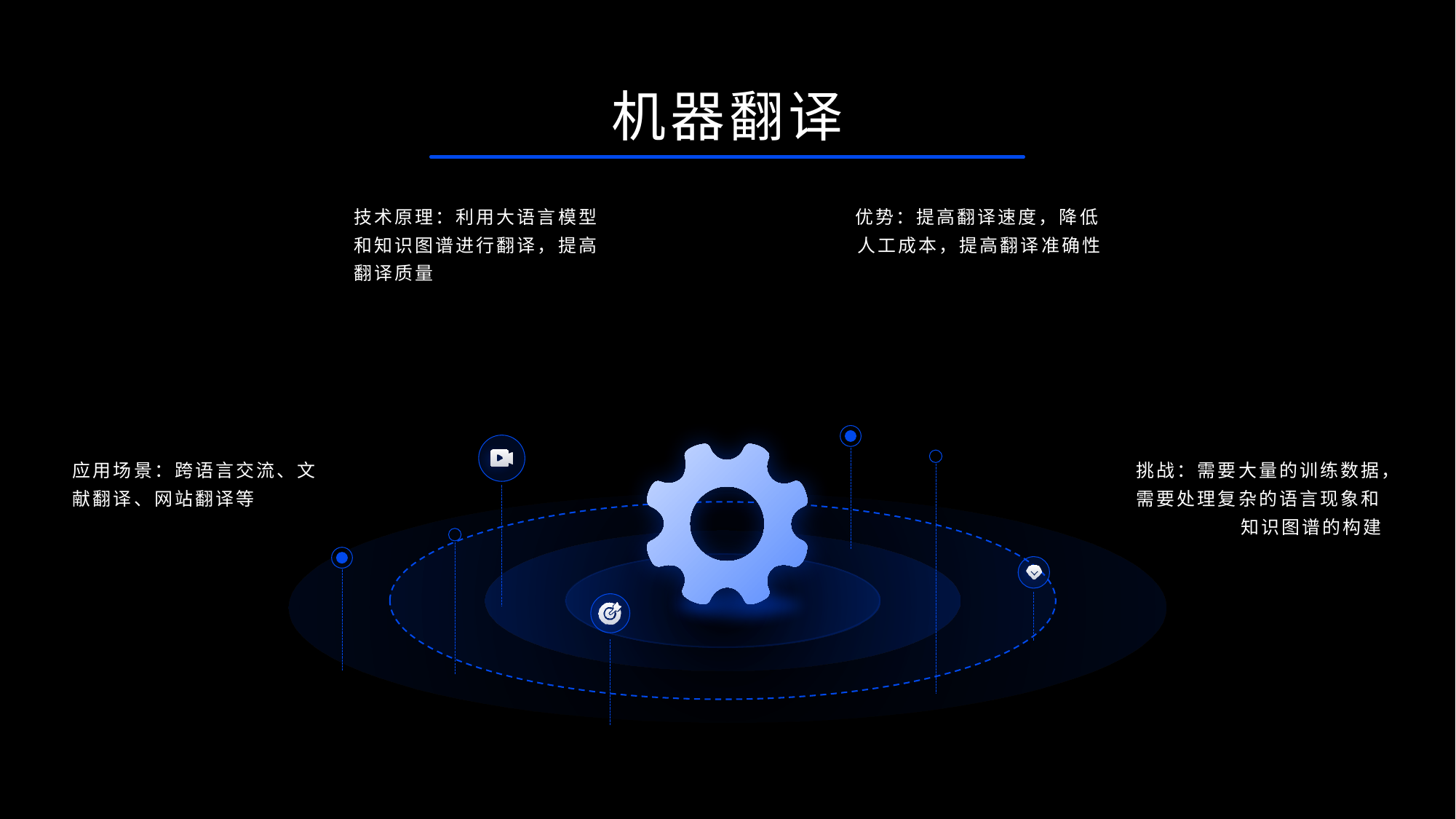

机器翻译
技术原理：利用大语言模型和知识图谱进行翻译，提高翻译质量
优势：提高翻译速度，降低人工成本，提高翻译准确性

应用场景：跨语言交流、文献翻译、网站翻译等
挑战：需要大量的训练数据，需要处理复杂的语言现象和知识图谱的构建